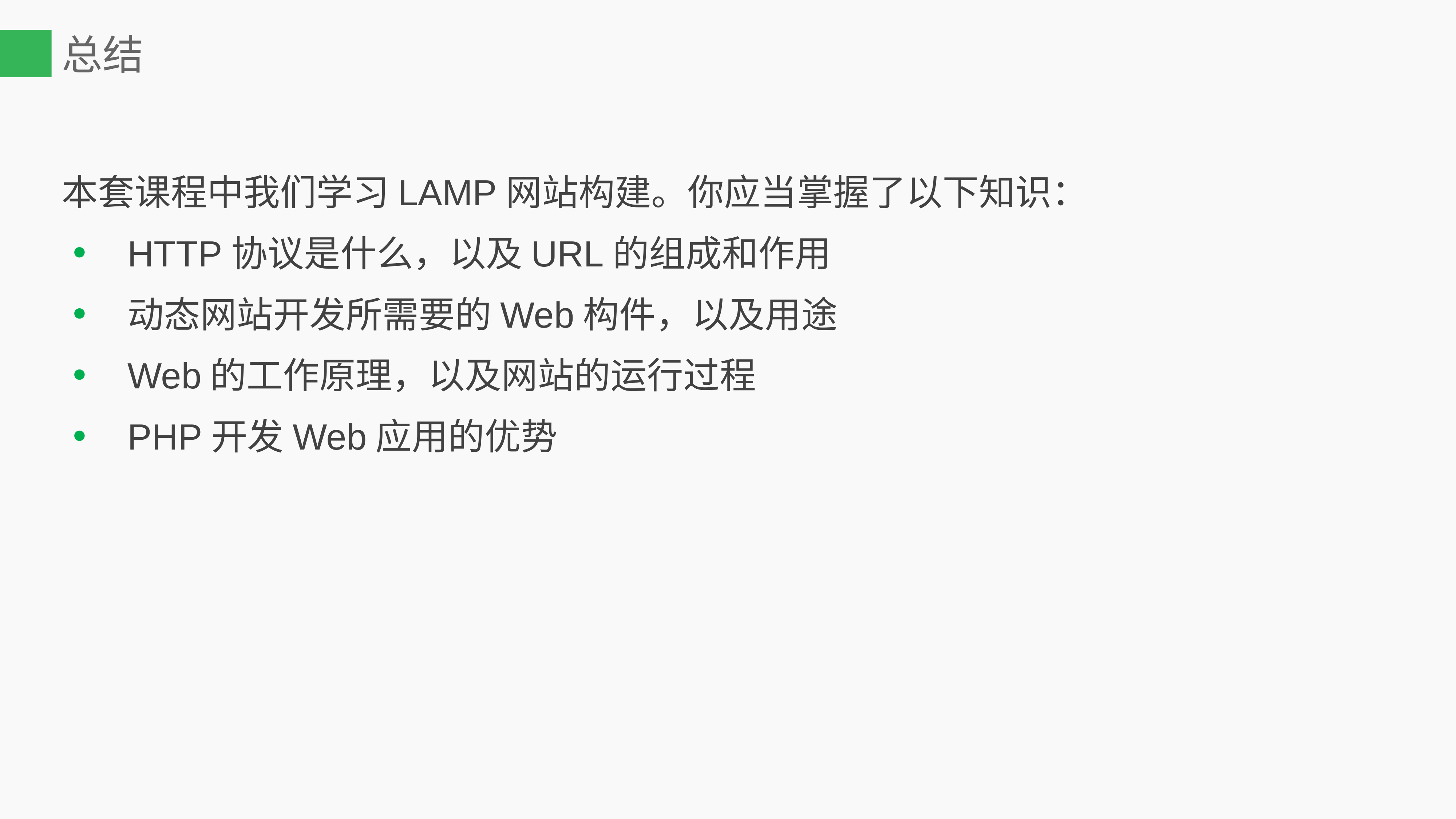

# 总结
本套课程中我们学习LAMP网站构建。你应当掌握了以下知识：
HTTP协议是什么，以及URL的组成和作用
动态网站开发所需要的Web构件，以及用途
Web的工作原理，以及网站的运行过程
PHP开发Web应用的优势